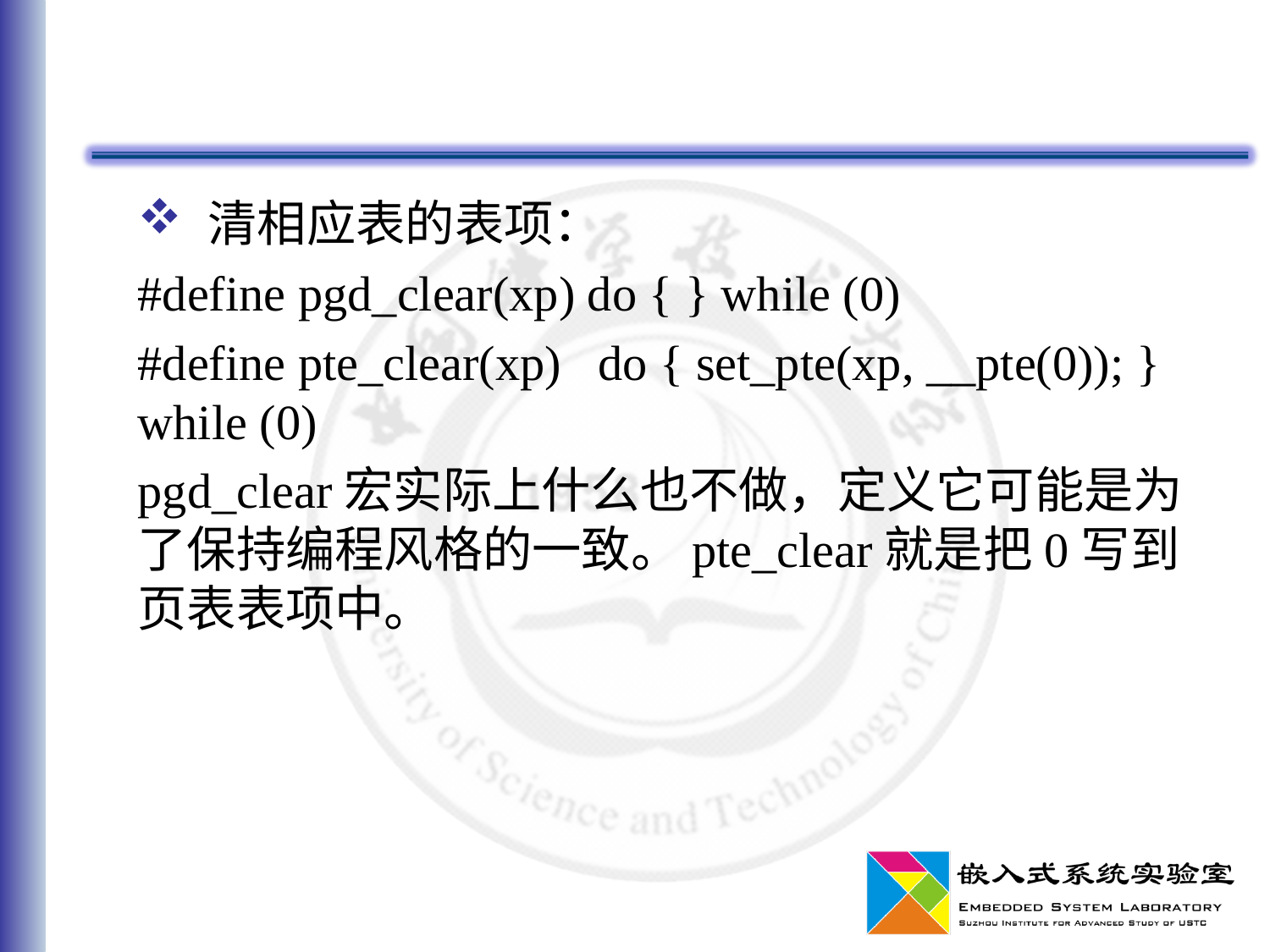

#
 清相应表的表项：
#define pgd_clear(xp) do { } while (0)
#define pte_clear(xp)   do { set_pte(xp, __pte(0)); } while (0)
pgd_clear宏实际上什么也不做，定义它可能是为了保持编程风格的一致。pte_clear就是把0写到页表表项中。